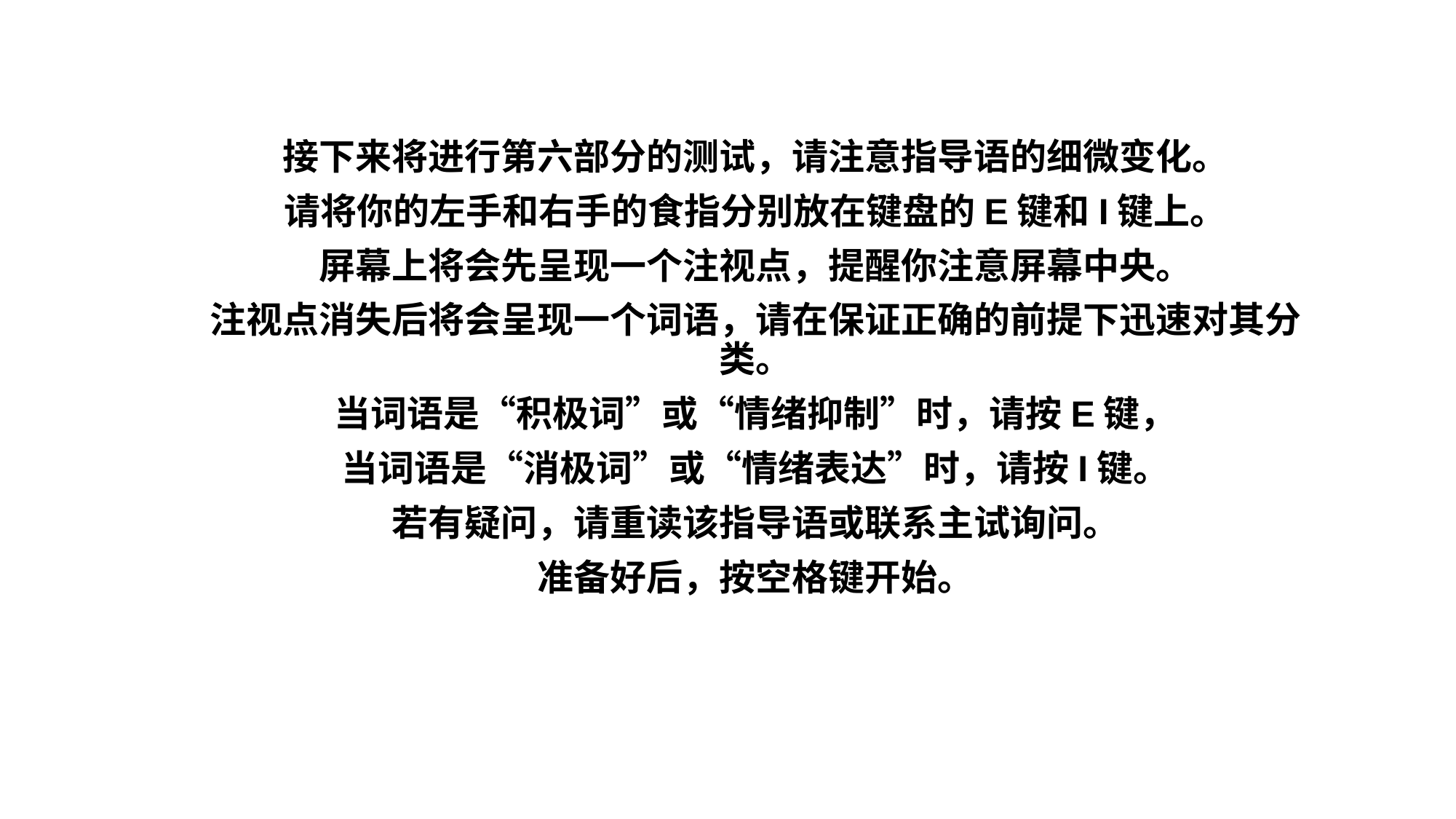

接下来将进行第六部分的测试，请注意指导语的细微变化。
请将你的左手和右手的食指分别放在键盘的E键和I键上。
屏幕上将会先呈现一个注视点，提醒你注意屏幕中央。
注视点消失后将会呈现一个词语，请在保证正确的前提下迅速对其分类。
当词语是“积极词”或“情绪抑制”时，请按E键，
当词语是“消极词”或“情绪表达”时，请按I键。
若有疑问，请重读该指导语或联系主试询问。
准备好后，按空格键开始。